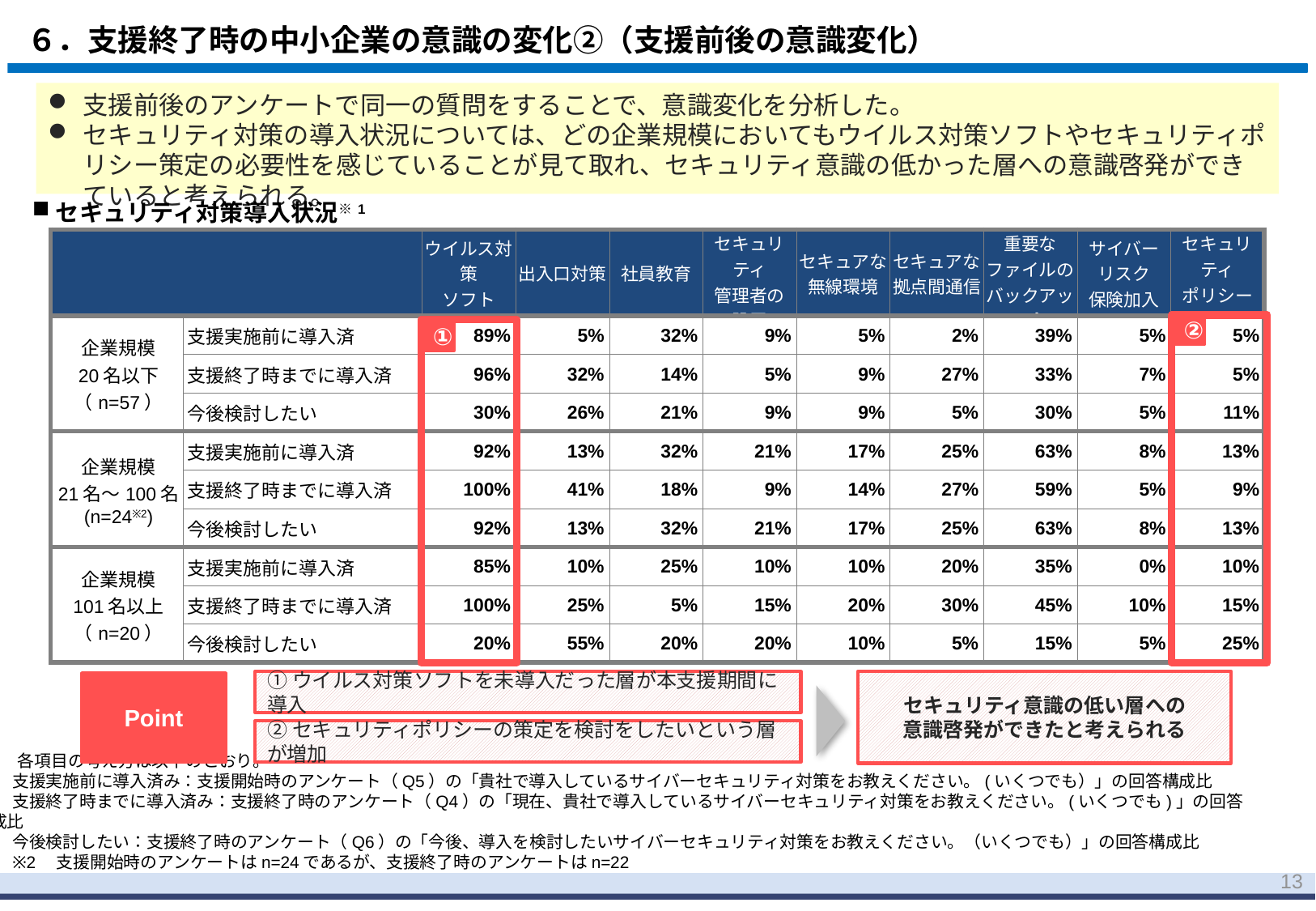

# ６．支援終了時の中小企業の意識の変化②（支援前後の意識変化）
支援前後のアンケートで同一の質問をすることで、意識変化を分析した。
セキュリティ対策の導入状況については、どの企業規模においてもウイルス対策ソフトやセキュリティポリシー策定の必要性を感じていることが見て取れ、セキュリティ意識の低かった層への意識啓発ができていると考えられる。
セキュリティ対策導入状況※1
|  |  | ウイルス対策 ソフト | 出入口対策 | 社員教育 | セキュリティ 管理者の 設置 | セキュアな 無線環境 | セキュアな 拠点間通信 | 重要な ファイルの バックアップ | サイバー リスク 保険加入 | セキュリティ ポリシー の策定 |
| --- | --- | --- | --- | --- | --- | --- | --- | --- | --- | --- |
| 企業規模 20名以下 （n=57） | 支援実施前に導入済 | 89% | 5% | 32% | 9% | 5% | 2% | 39% | 5% | 5% |
|  | 支援終了時までに導入済 | 96% | 32% | 14% | 5% | 9% | 27% | 33% | 7% | 5% |
|  | 今後検討したい | 30% | 26% | 21% | 9% | 9% | 5% | 30% | 5% | 11% |
| 企業規模 21名～100名 (n=24※2) | 支援実施前に導入済 | 92% | 13% | 32% | 21% | 17% | 25% | 63% | 8% | 13% |
|  | 支援終了時までに導入済 | 100% | 41% | 18% | 9% | 14% | 27% | 59% | 5% | 9% |
|  | 今後検討したい | 92% | 13% | 32% | 21% | 17% | 25% | 63% | 8% | 13% |
| 企業規模 101名以上 （n=20） | 支援実施前に導入済 | 85% | 10% | 25% | 10% | 10% | 20% | 35% | 0% | 10% |
|  | 支援終了時までに導入済 | 100% | 25% | 5% | 15% | 20% | 30% | 45% | 10% | 15% |
|  | 今後検討したい | 20% | 55% | 20% | 20% | 10% | 5% | 15% | 5% | 25% |

②

①
セキュリティ意識の低い層への
意識啓発ができたと考えられる
①ウイルス対策ソフトを未導入だった層が本支援期間に導入
Point

②セキュリティポリシーの策定を検討をしたいという層が増加
※1　各項目の考え方は以下のとおり。
支援実施前に導入済み：支援開始時のアンケート（Q5）の「貴社で導入しているサイバーセキュリティ対策をお教えください。(いくつでも）」の回答構成比
支援終了時までに導入済み：支援終了時のアンケート（Q4）の「現在、貴社で導入しているサイバーセキュリティ対策をお教えください。(いくつでも)」の回答構成比
今後検討したい：支援終了時のアンケート（Q6）の「今後、導入を検討したいサイバーセキュリティ対策をお教えください。（いくつでも）」の回答構成比
※2　支援開始時のアンケートはn=24であるが、支援終了時のアンケートはn=22
13